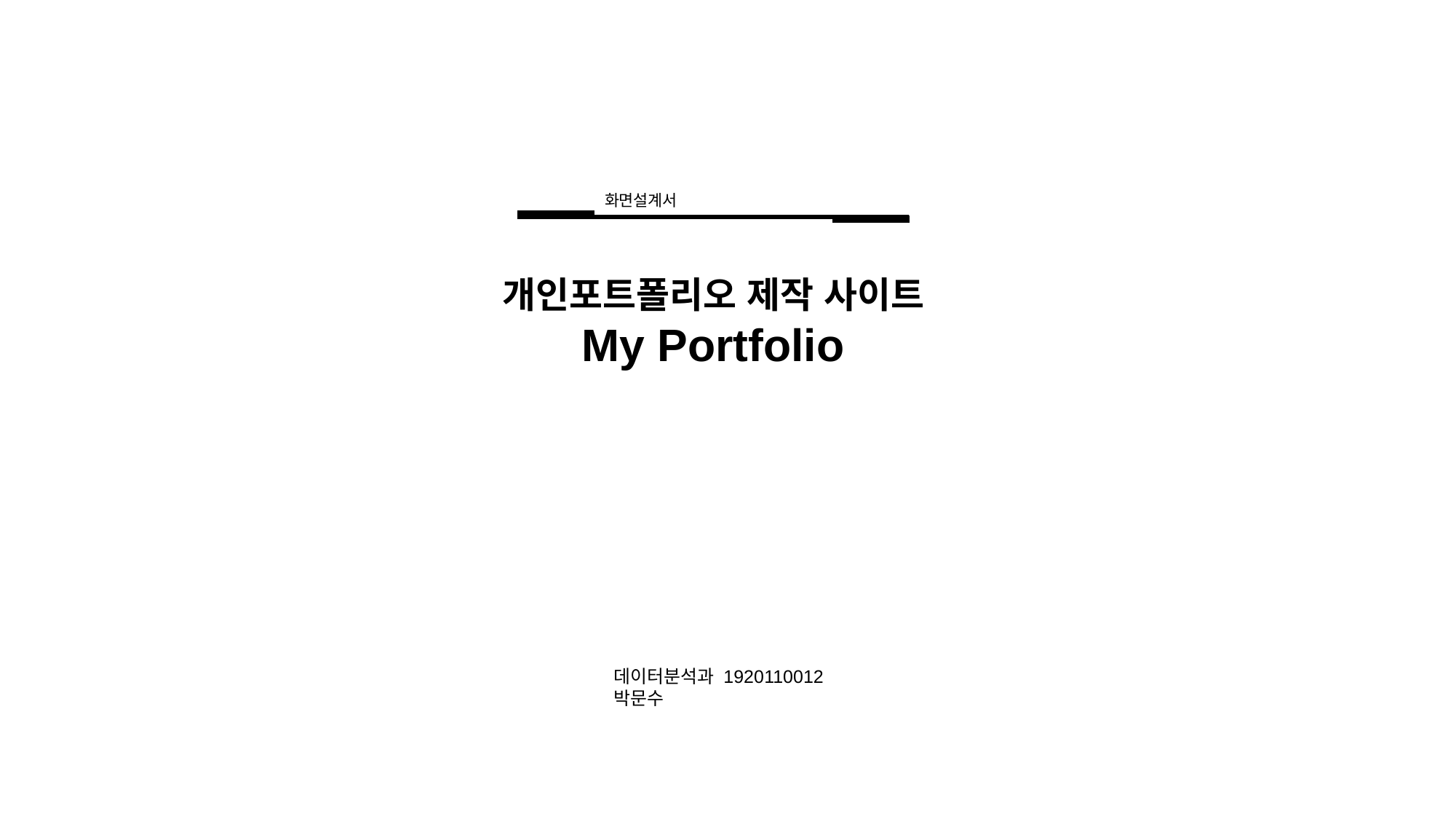

화면설계서

개인포트폴리오 제작 사이트
My Portfolio
데이터분석과 1920110012
박문수